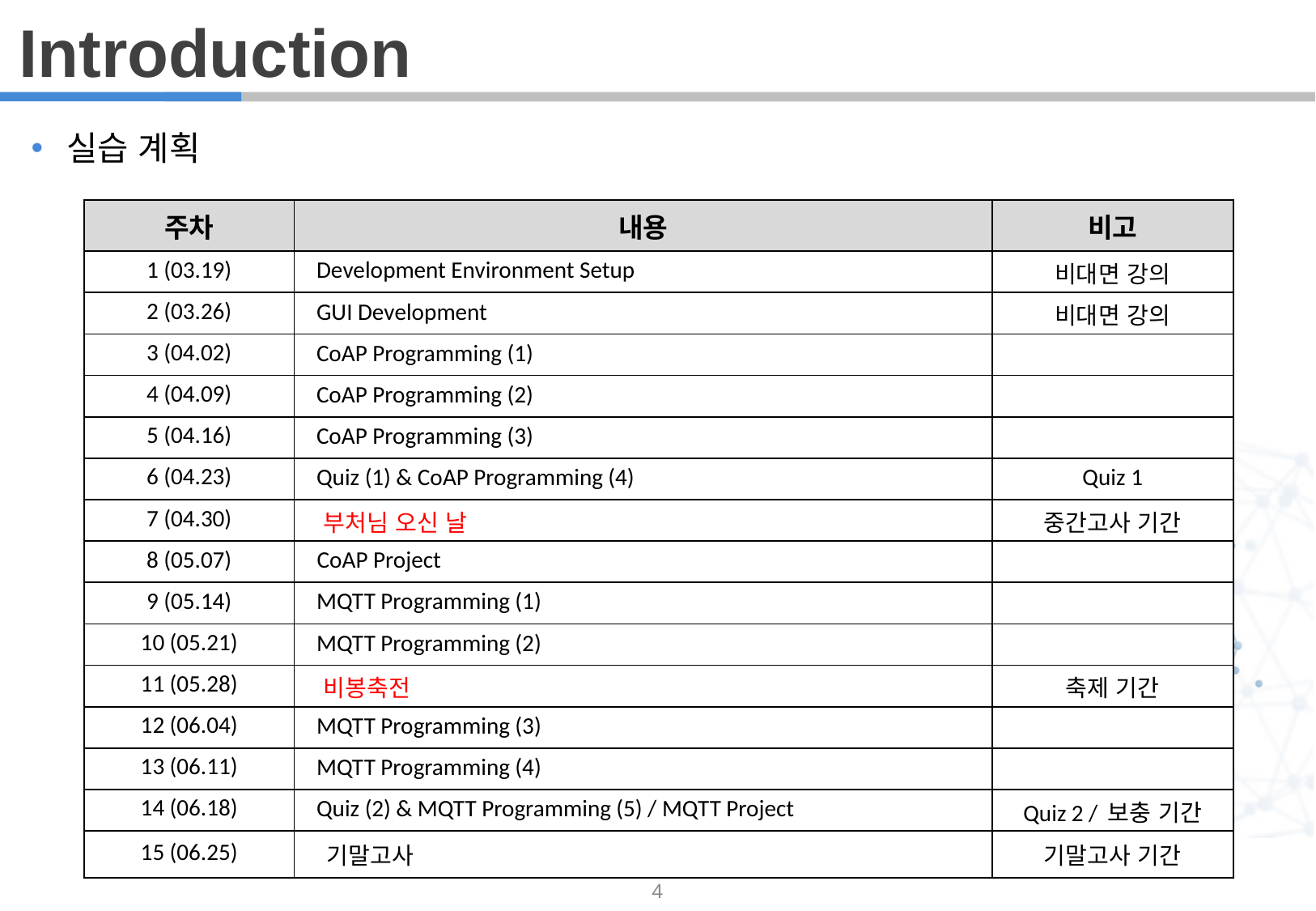

Introduction
실습 계획
| 주차 | 내용 | 비고 |
| --- | --- | --- |
| 1 (03.19) | Development Environment Setup | 비대면 강의 |
| 2 (03.26) | GUI Development | 비대면 강의 |
| 3 (04.02) | CoAP Programming (1) |  |
| 4 (04.09) | CoAP Programming (2) |  |
| 5 (04.16) | CoAP Programming (3) |  |
| 6 (04.23) | Quiz (1) & CoAP Programming (4) | Quiz 1 |
| 7 (04.30) | 부처님 오신 날 | 중간고사 기간 |
| 8 (05.07) | CoAP Project |  |
| 9 (05.14) | MQTT Programming (1) |  |
| 10 (05.21) | MQTT Programming (2) |  |
| 11 (05.28) | 비봉축전 | 축제 기간 |
| 12 (06.04) | MQTT Programming (3) |  |
| 13 (06.11) | MQTT Programming (4) |  |
| 14 (06.18) | Quiz (2) & MQTT Programming (5) / MQTT Project | Quiz 2 / 보충 기간 |
| 15 (06.25) | 기말고사 | 기말고사 기간 |
4